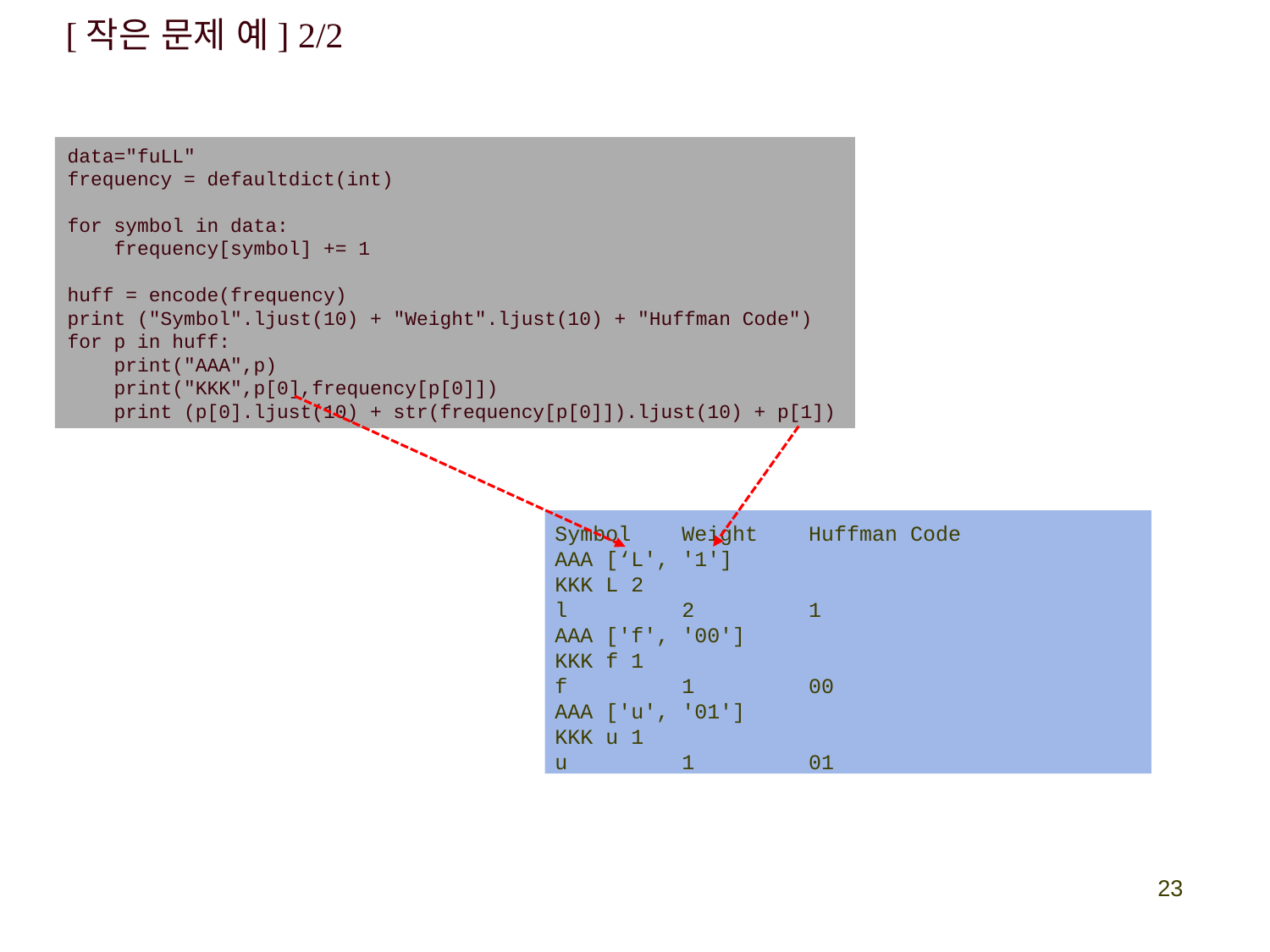

[작은 문제 예] 2/2
#
data="fuLL"
frequency = defaultdict(int)

for symbol in data:
    frequency[symbol] += 1

huff = encode(frequency)
print ("Symbol".ljust(10) + "Weight".ljust(10) + "Huffman Code")
for p in huff:
    print("AAA",p)
    print("KKK",p[0],frequency[p[0]])
    print (p[0].ljust(10) + str(frequency[p[0]]).ljust(10) + p[1])
Symbol    Weight    Huffman Code
AAA [‘L', '1']
KKK L 2
l         2         1
AAA ['f', '00']
KKK f 1
f         1         00
AAA ['u', '01']
KKK u 1
u         1         01
23